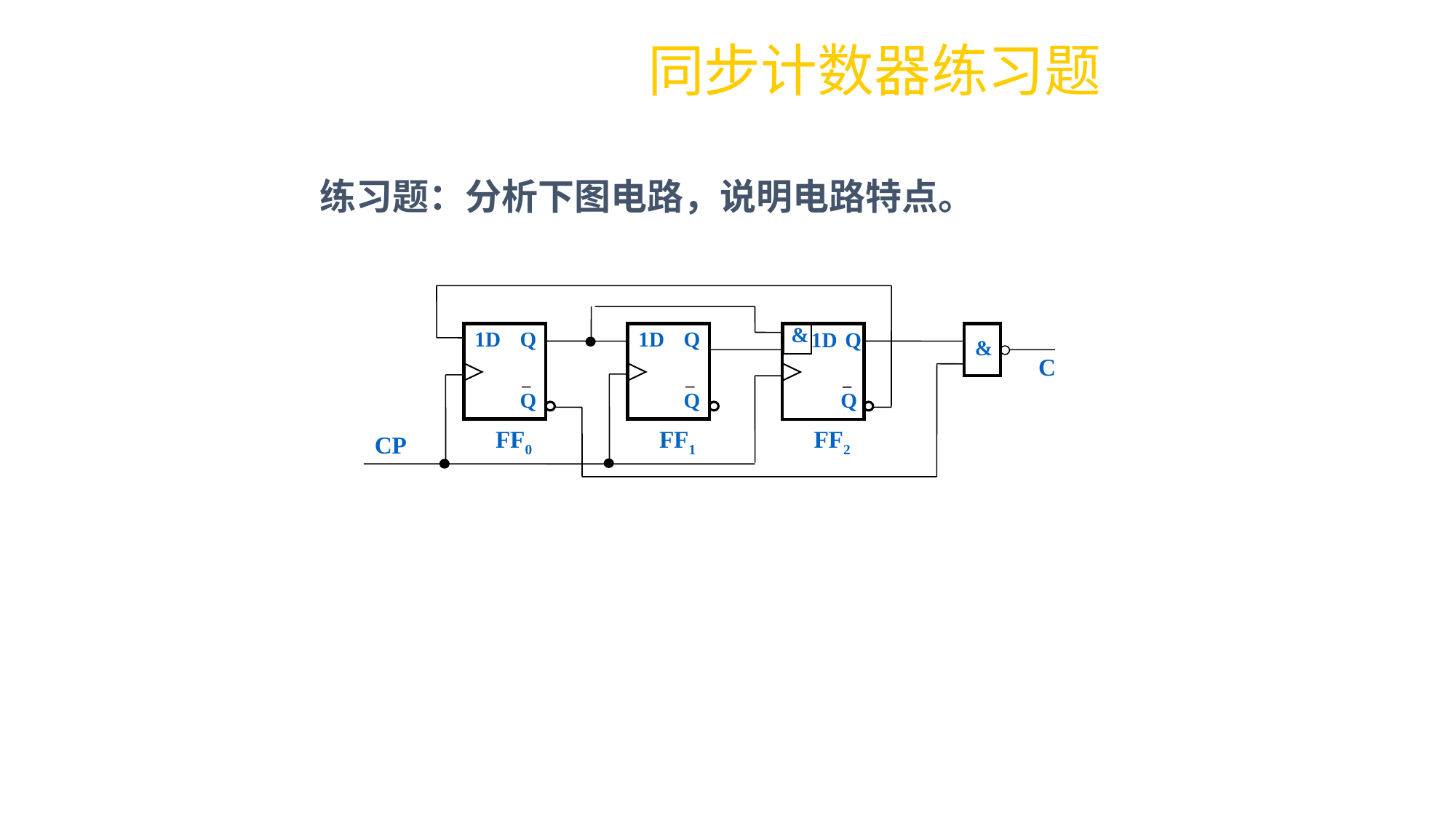

同步计数器练习题
练习题：分析下图电路，说明电路特点。

&

1D
Q

Q

FF2

1D
Q

Q

FF0

1D
Q

Q

FF1

&

C

CP